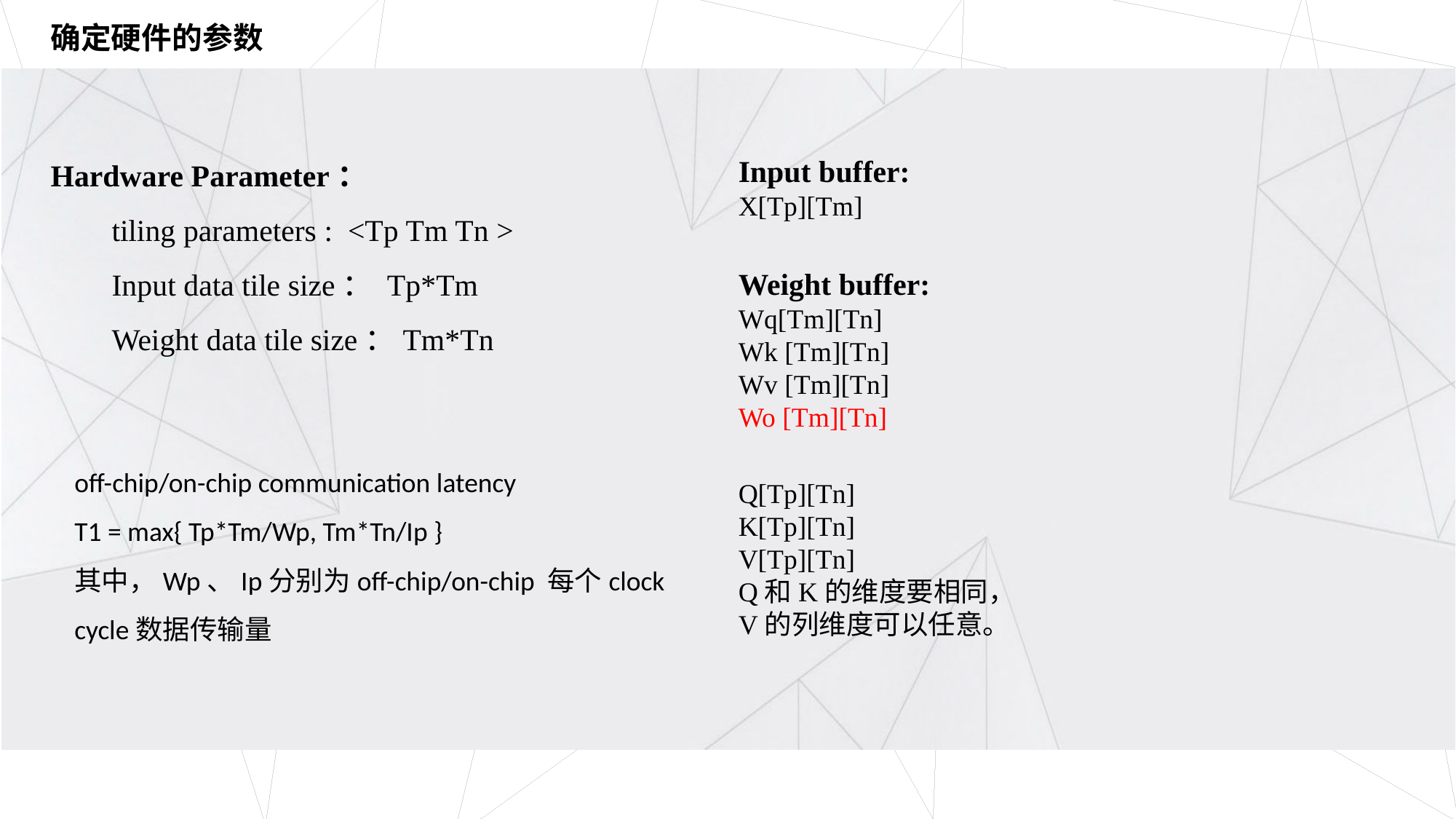

确定硬件的参数
Hardware Parameter：
        tiling parameters :  <Tp Tm Tn >
        Input data tile size： Tp*Tm
        Weight data tile size：Tm*Tn
Input buffer:
X[Tp][Tm]

Weight buffer:
Wq[Tm][Tn]
Wk [Tm][Tn]
Wv [Tm][Tn]
Wo [Tm][Tn]

Q[Tp][Tn]
K[Tp][Tn]
V[Tp][Tn]
Q和K的维度要相同，
V的列维度可以任意。
off-chip/on-chip communication latency
T1 = max{ Tp*Tm/Wp, Tm*Tn/Ip }
其中，Wp、Ip分别为off-chip/on-chip 每个clock cycle数据传输量